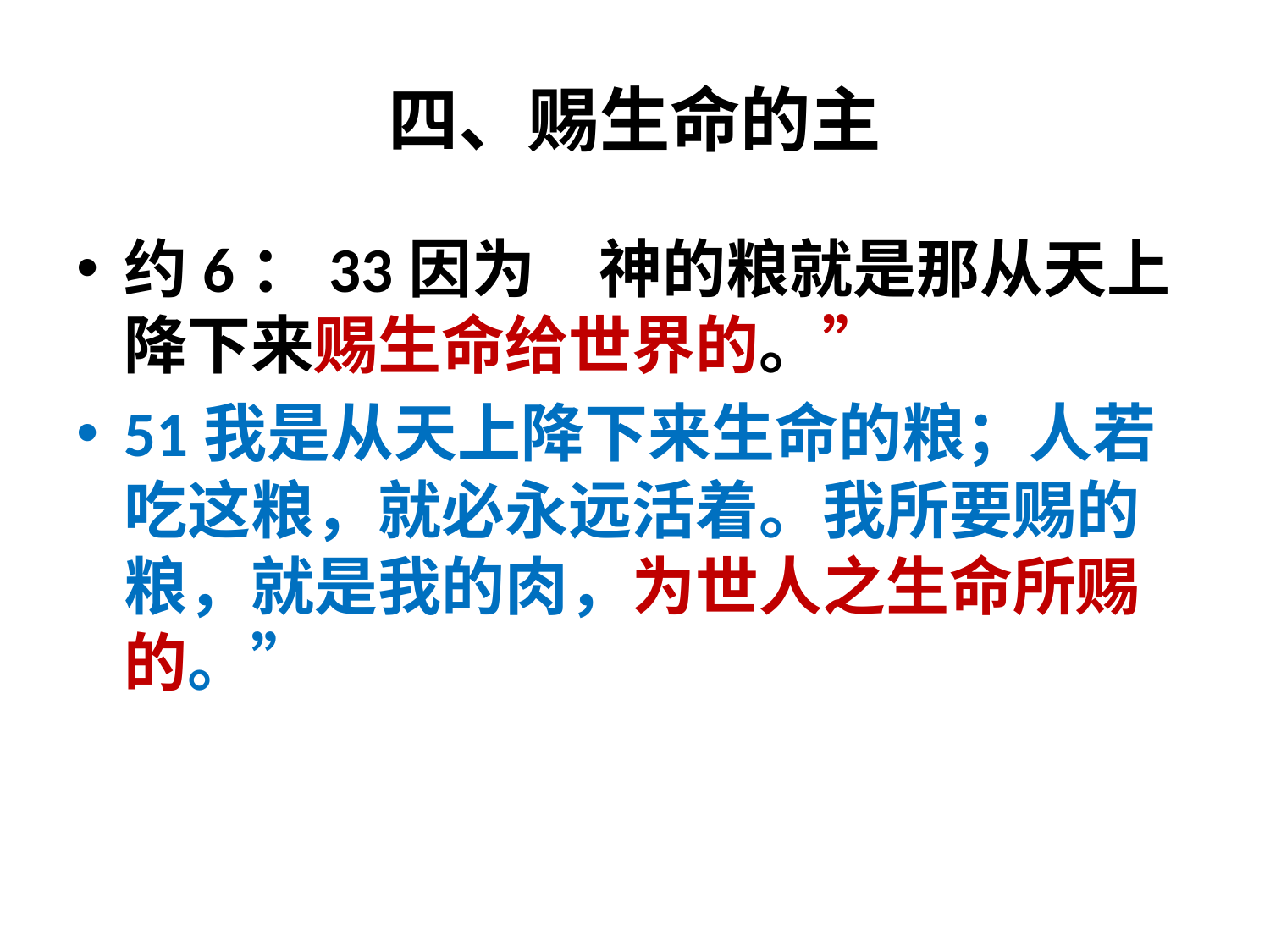

# 四、赐生命的主
约6：33因为　神的粮就是那从天上降下来赐生命给世界的。”
51我是从天上降下来生命的粮；人若吃这粮，就必永远活着。我所要赐的粮，就是我的肉，为世人之生命所赐的。”